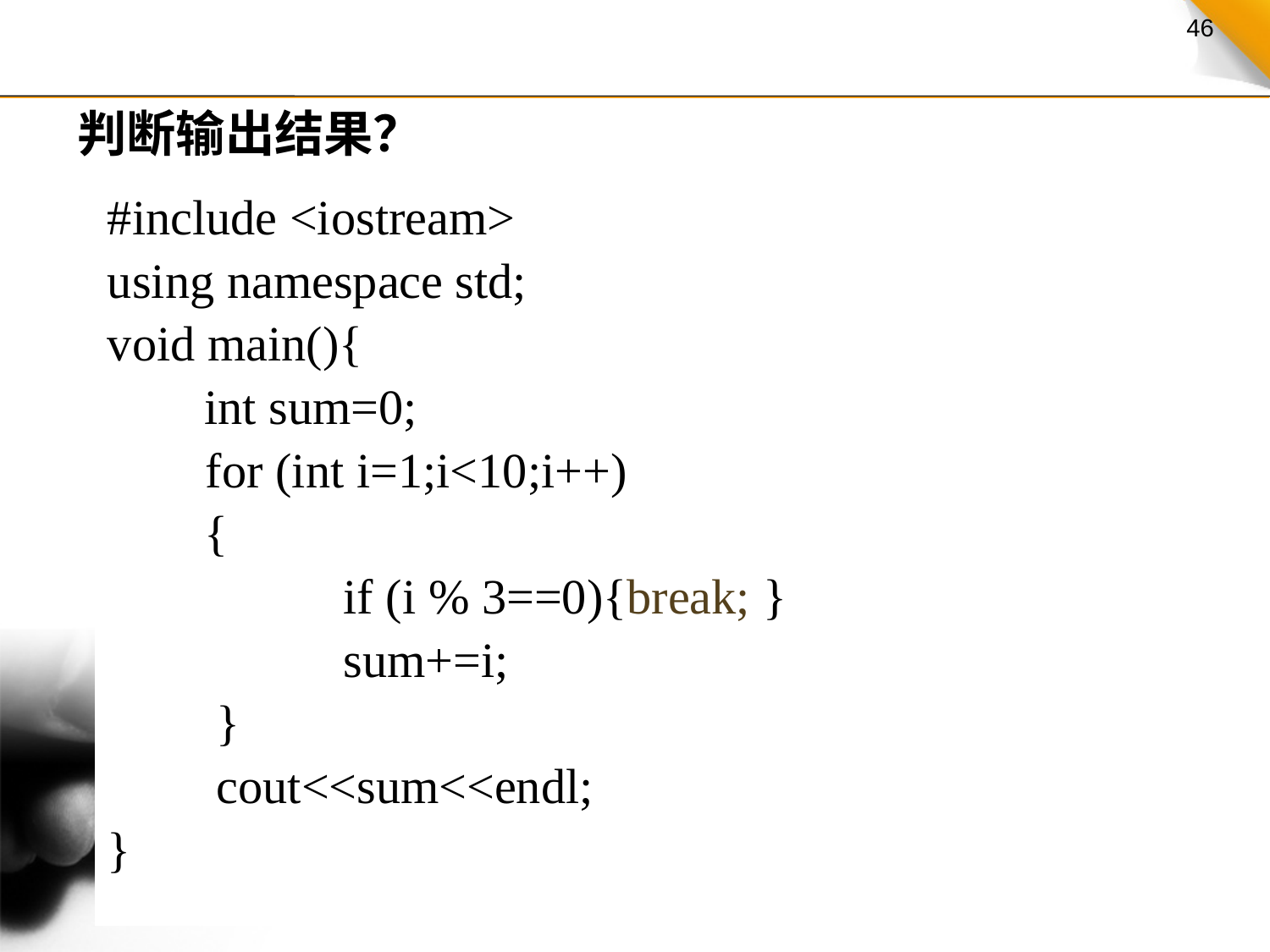

# 判断输出结果？
#include <iostream>
using namespace std;
void main(){
	    int sum=0;
        for (int i=1;i<10;i++)
	    {
		     if (i % 3==0){break; }
		     sum+=i;
	     }
	     cout<<sum<<endl;
}